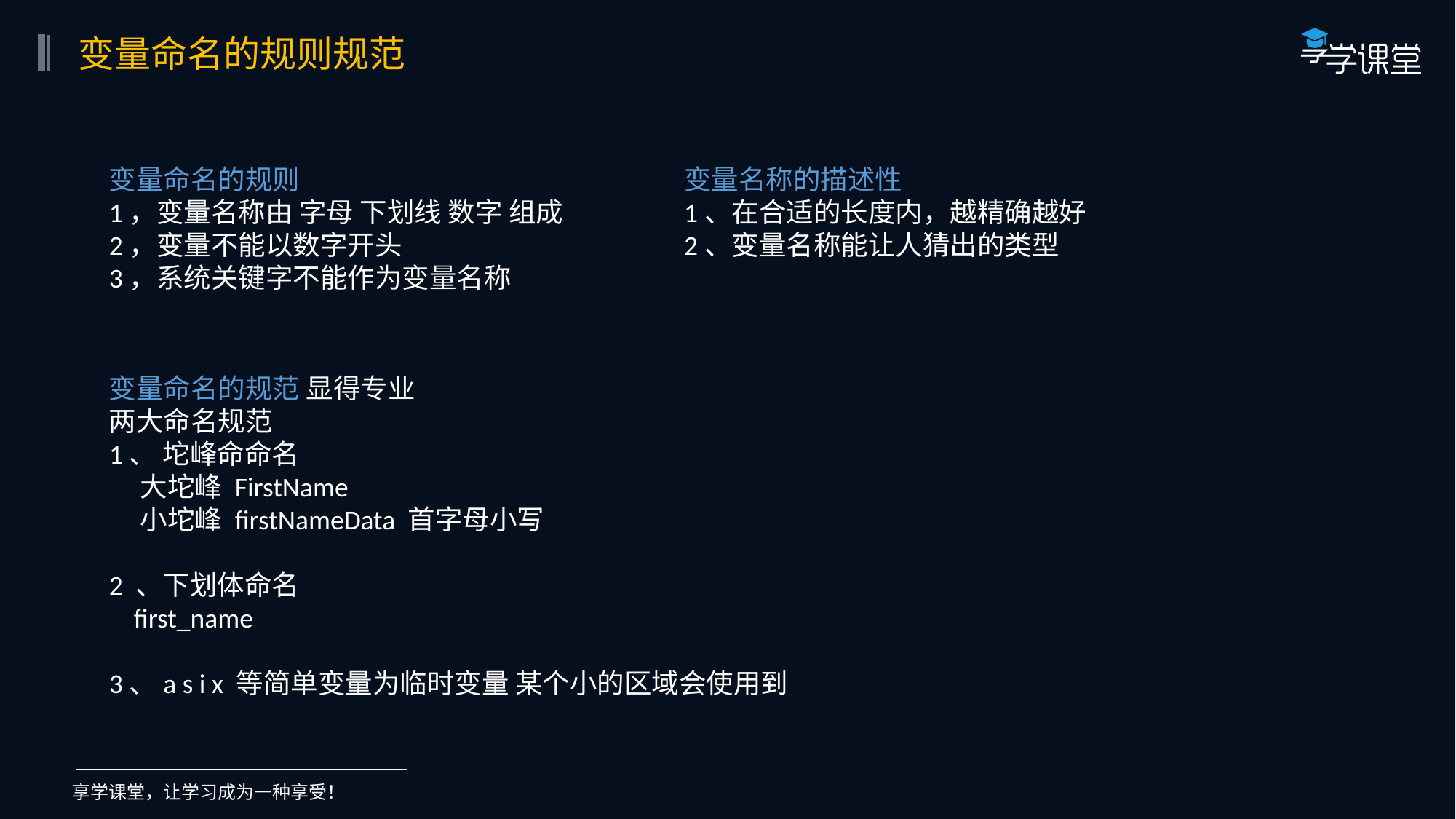

变量命名的规则规范
变量命名的规则
1，变量名称由 字母 下划线 数字 组成
2，变量不能以数字开头
3，系统关键字不能作为变量名称
变量名称的描述性
1、在合适的长度内，越精确越好
2、变量名称能让人猜出的类型
变量命名的规范 显得专业
两大命名规范
1、 坨峰命命名
    大坨峰 FirstName
    小坨峰 firstNameData 首字母小写

2 、下划体命名
    first_name

3、a s i x 等简单变量为临时变量 某个小的区域会使用到